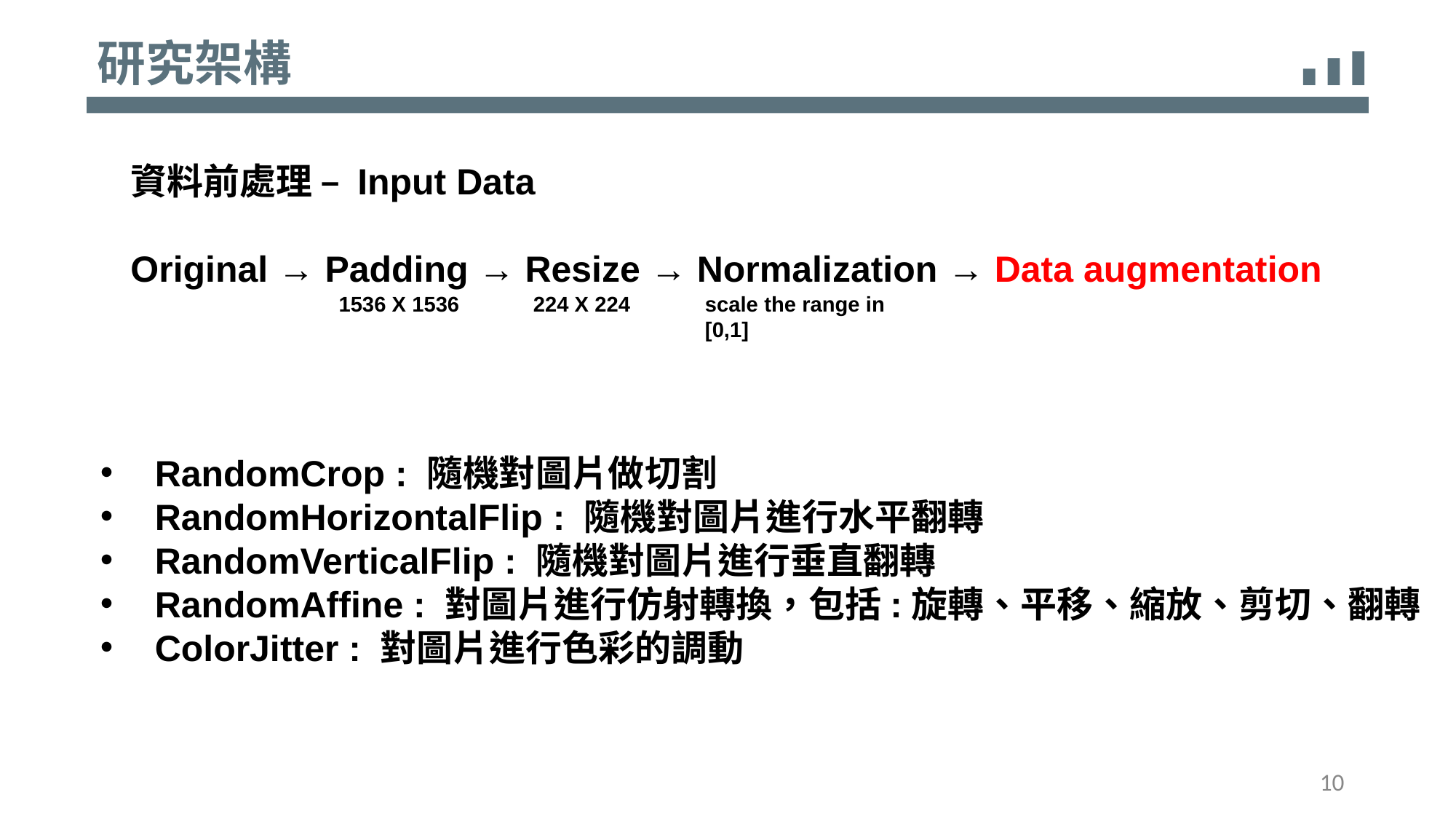

研究架構

資料前處理 – Input Data

Original → Padding → Resize → Normalization → Data augmentation
224 X 224
scale the range in [0,1]
1536 X 1536
RandomCrop : 隨機對圖片做切割
RandomHorizontalFlip : 隨機對圖片進行水平翻轉
RandomVerticalFlip : 隨機對圖片進行垂直翻轉
RandomAffine : 對圖片進行仿射轉換，包括:旋轉、平移、縮放、剪切、翻轉
ColorJitter : 對圖片進行色彩的調動
Original
Padding
Resize
Normalization

10